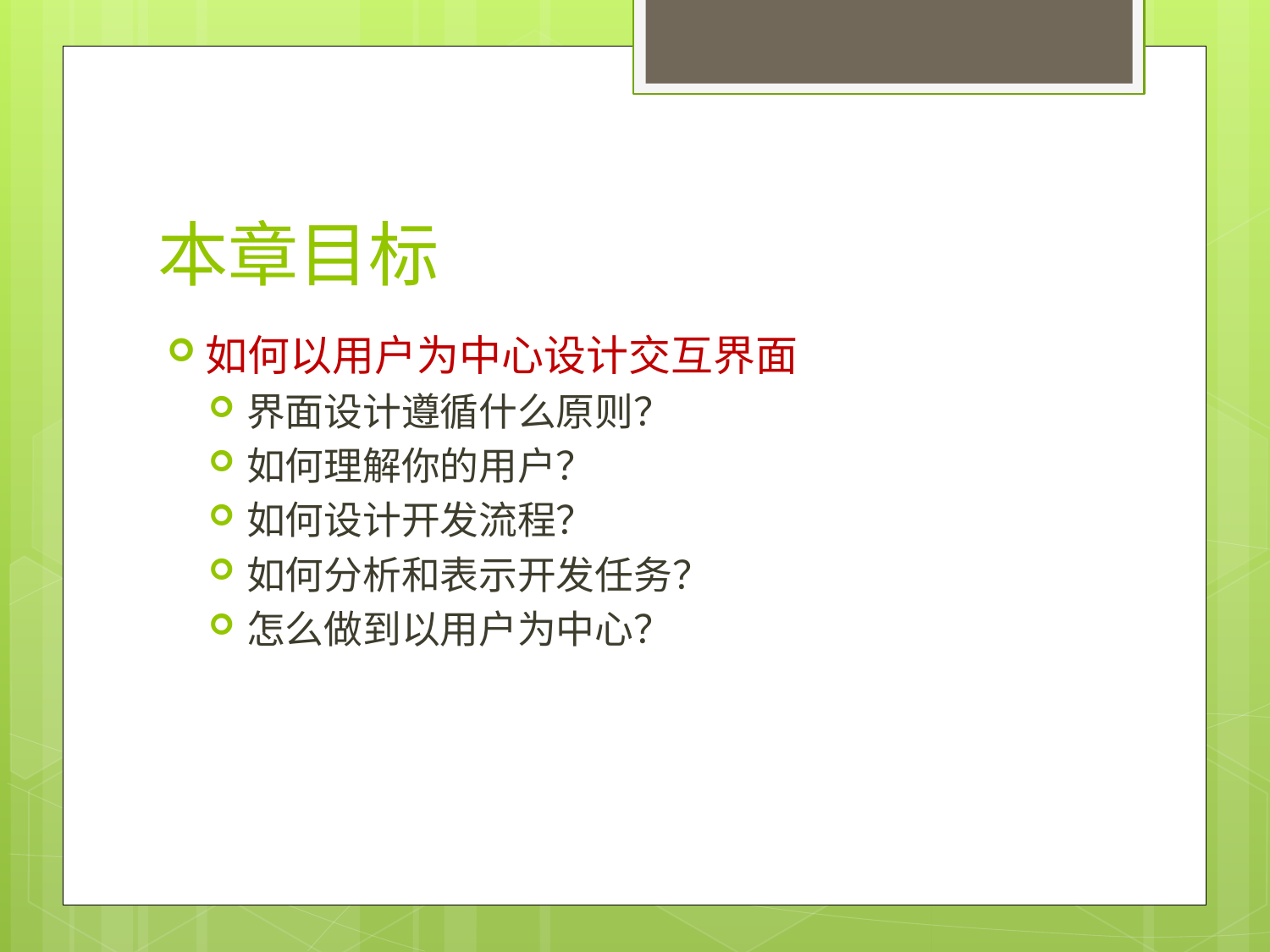

# 本章目标
如何以用户为中心设计交互界面
界面设计遵循什么原则？
如何理解你的用户？
如何设计开发流程？
如何分析和表示开发任务？
怎么做到以用户为中心？